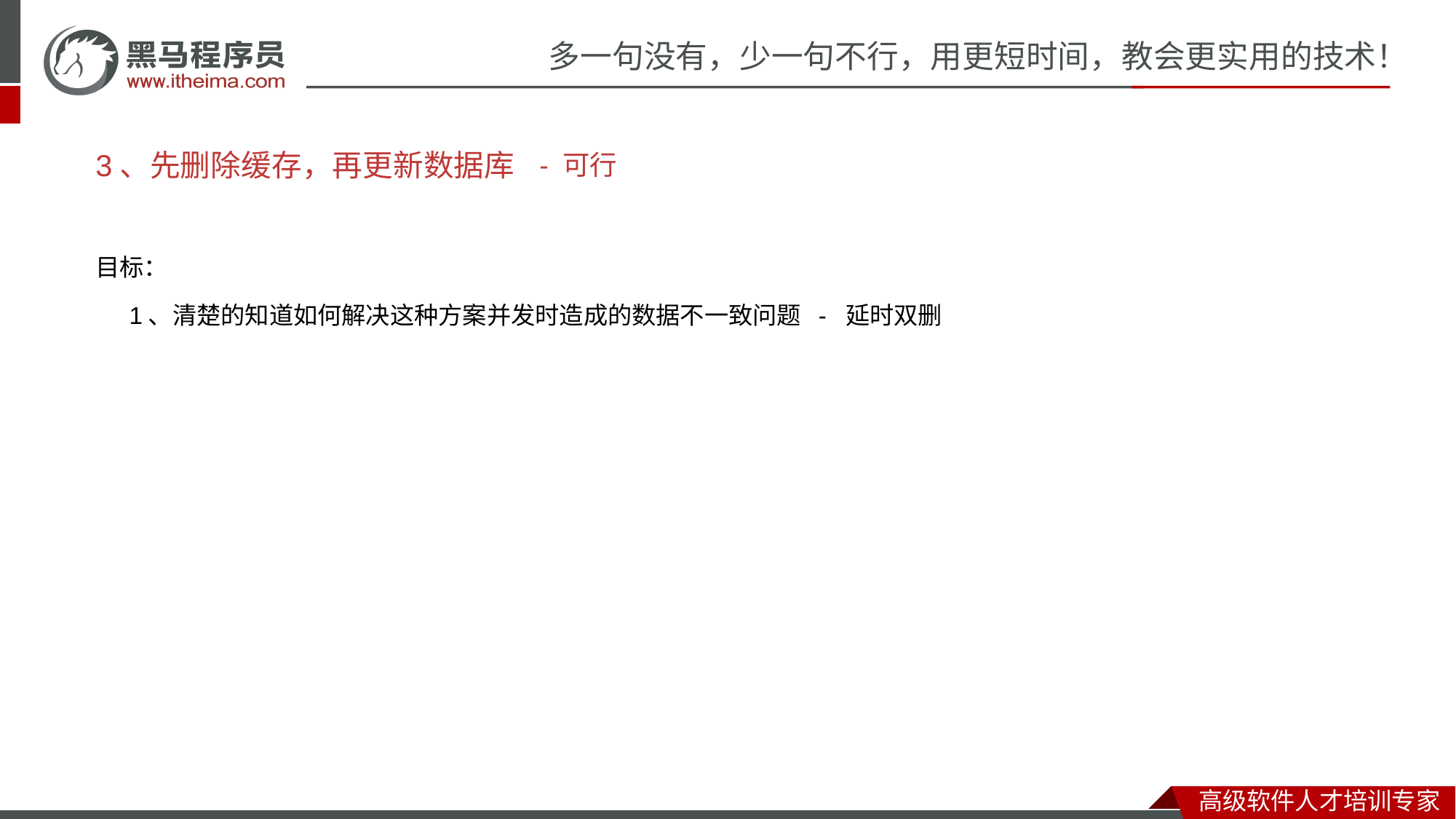

# 3、先删除缓存，再更新数据库
- 可行
目标：
     1、清楚的知道如何解决这种方案并发时造成的数据不一致问题  -  延时双删